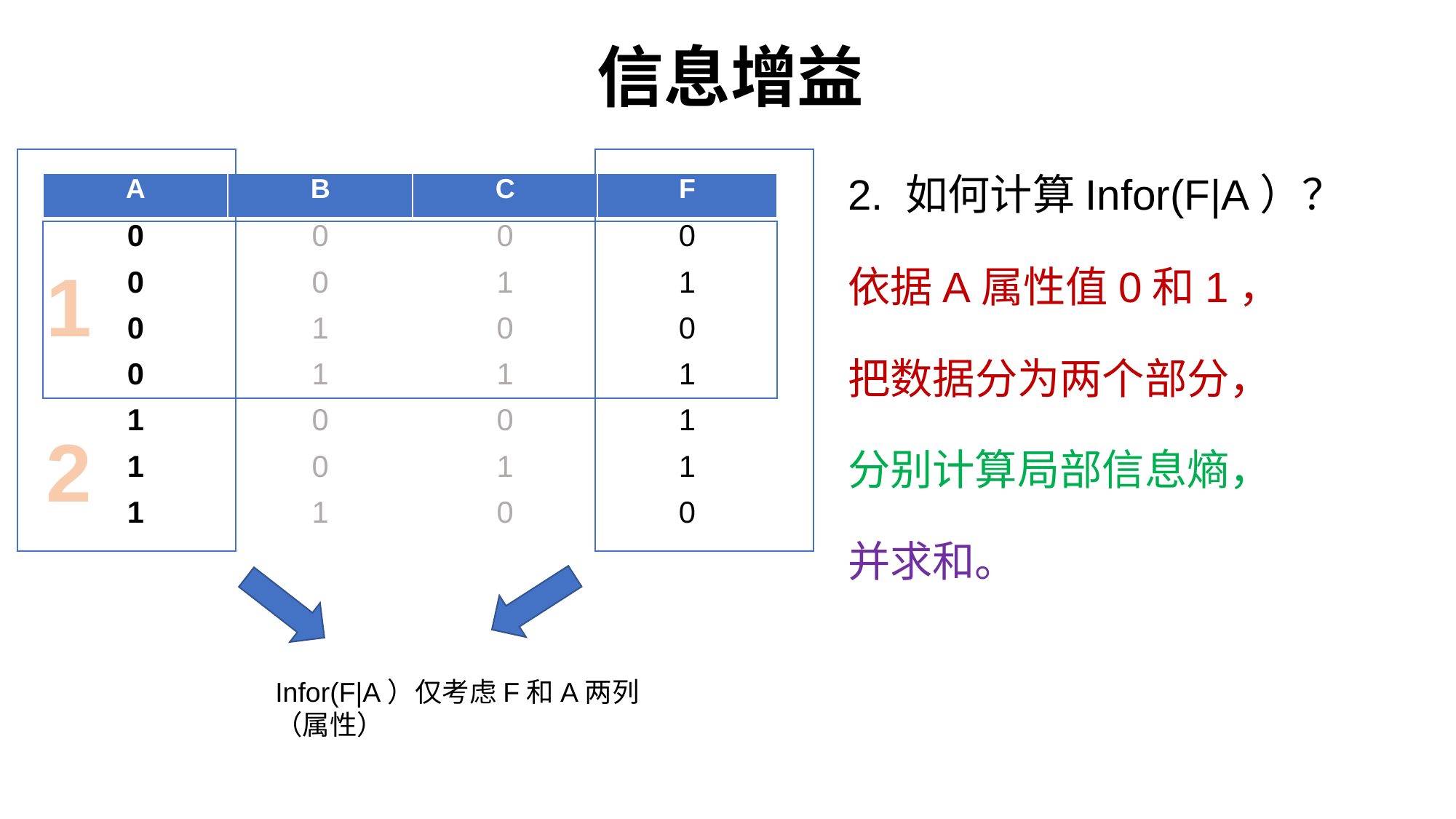

# 信息增益

2. 如何计算Infor(F|A）？
依据A属性值0和1，
把数据分为两个部分，
分别计算局部信息熵，
并求和。

| A | B | C | F |
| --- | --- | --- | --- |
| 0 | 0 | 0 | 0 |
| 0 | 0 | 1 | 1 |
| 0 | 1 | 0 | 0 |
| 0 | 1 | 1 | 1 |
| 1 | 0 | 0 | 1 |
| 1 | 0 | 1 | 1 |
| 1 | 1 | 0 | 0 |

1
2

Infor(F|A）仅考虑F和A两列（属性）